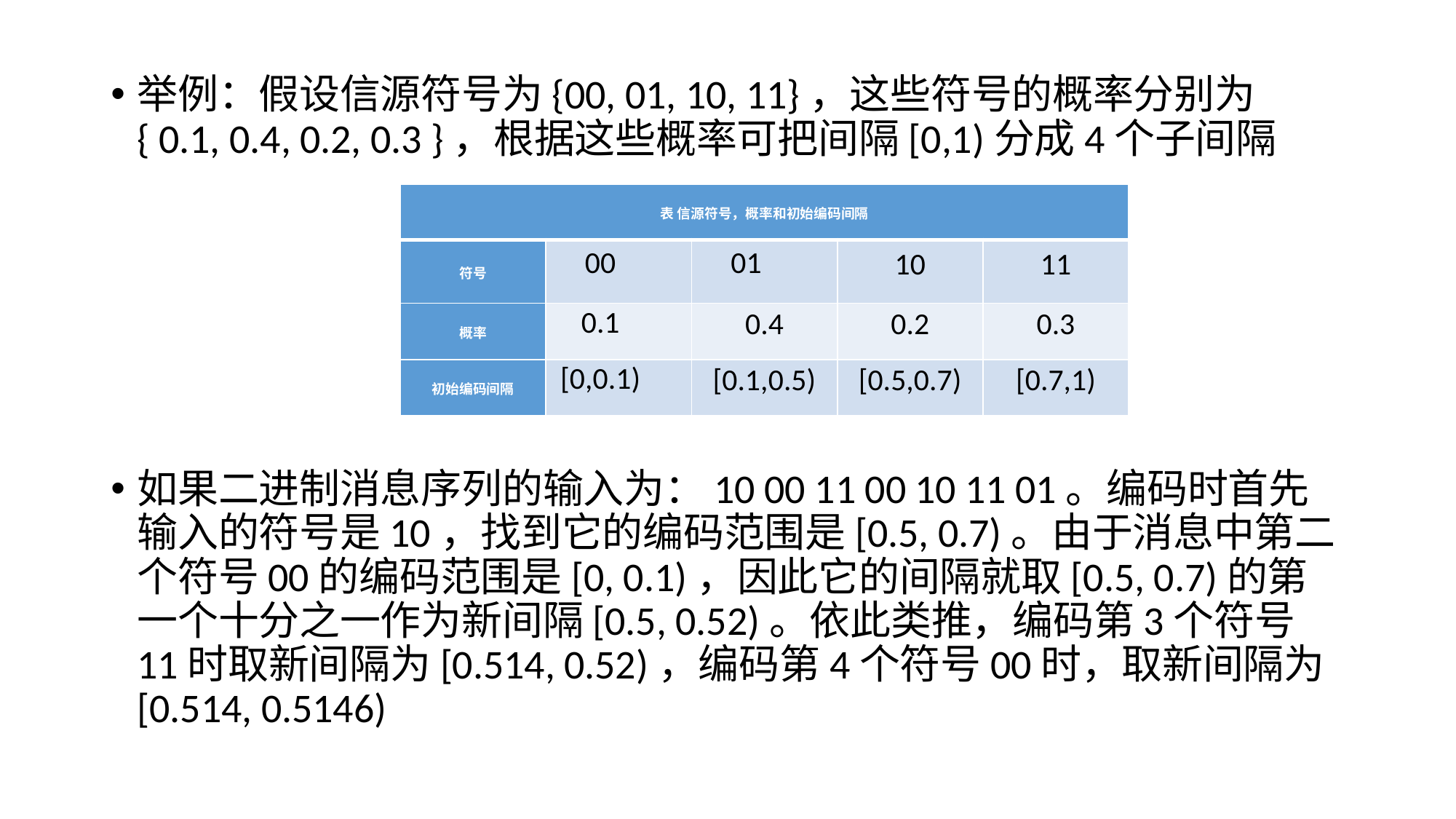

举例：假设信源符号为{00, 01, 10, 11}，这些符号的概率分别为{ 0.1, 0.4, 0.2, 0.3 }，根据这些概率可把间隔[0,1)分成4个子间隔

如果二进制消息序列的输入为：10 00 11 00 10 11 01。编码时首先输入的符号是10，找到它的编码范围是[0.5, 0.7)。由于消息中第二个符号00的编码范围是[0, 0.1)，因此它的间隔就取[0.5, 0.7)的第一个十分之一作为新间隔[0.5, 0.52)。依此类推，编码第3个符号11时取新间隔为[0.514, 0.52)，编码第4个符号00时，取新间隔为[0.514, 0.5146)

| 表 信源符号，概率和初始编码间隔 |  |  |  |  |
| --- | --- | --- | --- | --- |
| 符号 | 00 | 01 | 10 | 11 |
| 概率 | 0.1 | 0.4 | 0.2 | 0.3 |
| 初始编码间隔 | [0,0.1) | [0.1,0.5) | [0.5,0.7) | [0.7,1) |